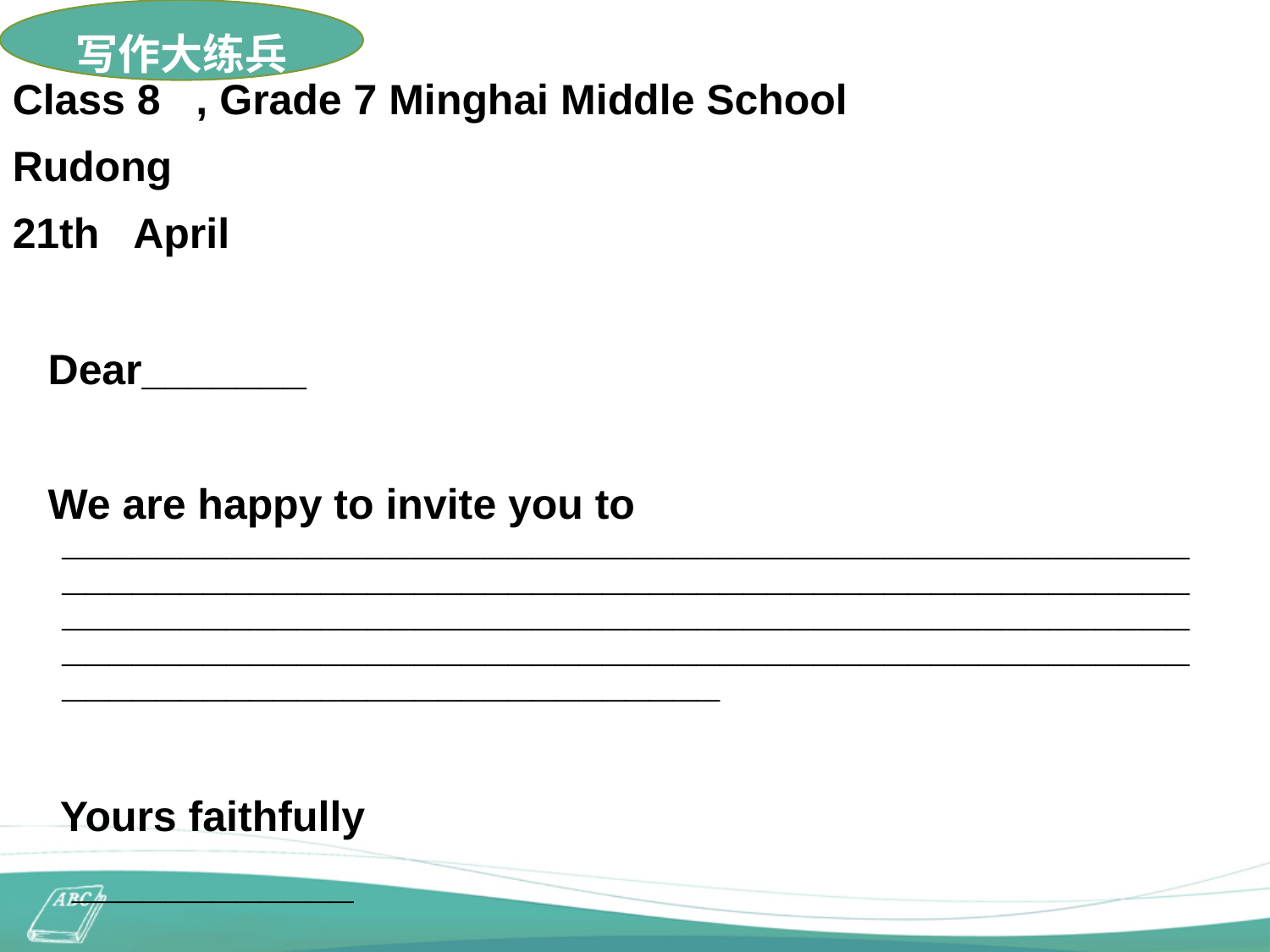

Class 8   , Grade 7 Minghai Middle School
Rudong
21th   April

   Dear_______

   We are happy to invite you to ____________________________________________________________________________________________________________________________________________________________________________________________________________________________

    Yours faithfully
     ____________
写作大练兵